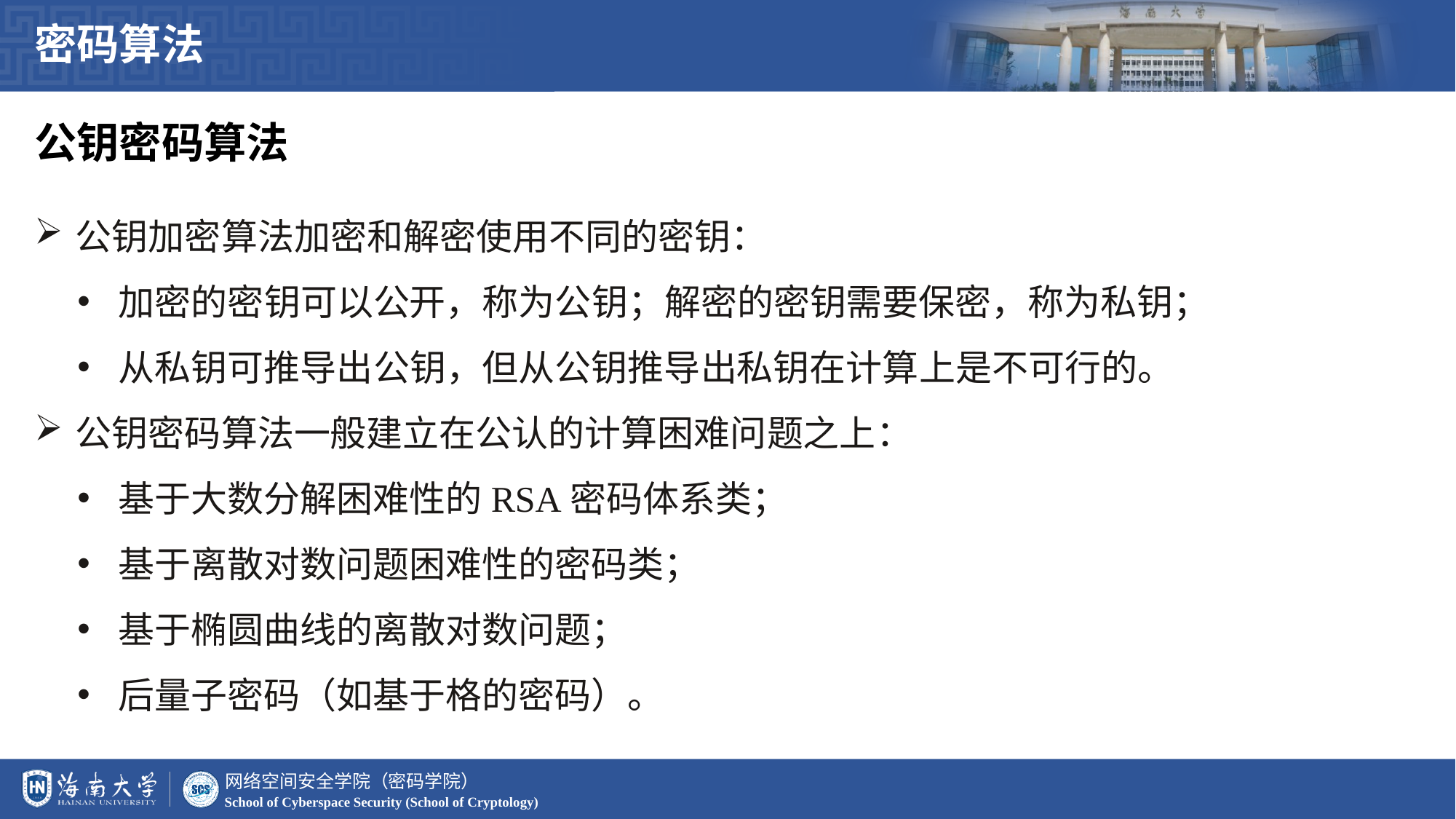

密码算法
公钥密码算法
公钥加密算法加密和解密使用不同的密钥：
加密的密钥可以公开，称为公钥；解密的密钥需要保密，称为私钥；
从私钥可推导出公钥，但从公钥推导出私钥在计算上是不可行的。
公钥密码算法一般建立在公认的计算困难问题之上：
基于大数分解困难性的RSA密码体系类；
基于离散对数问题困难性的密码类；
基于椭圆曲线的离散对数问题；
后量子密码（如基于格的密码）。
21